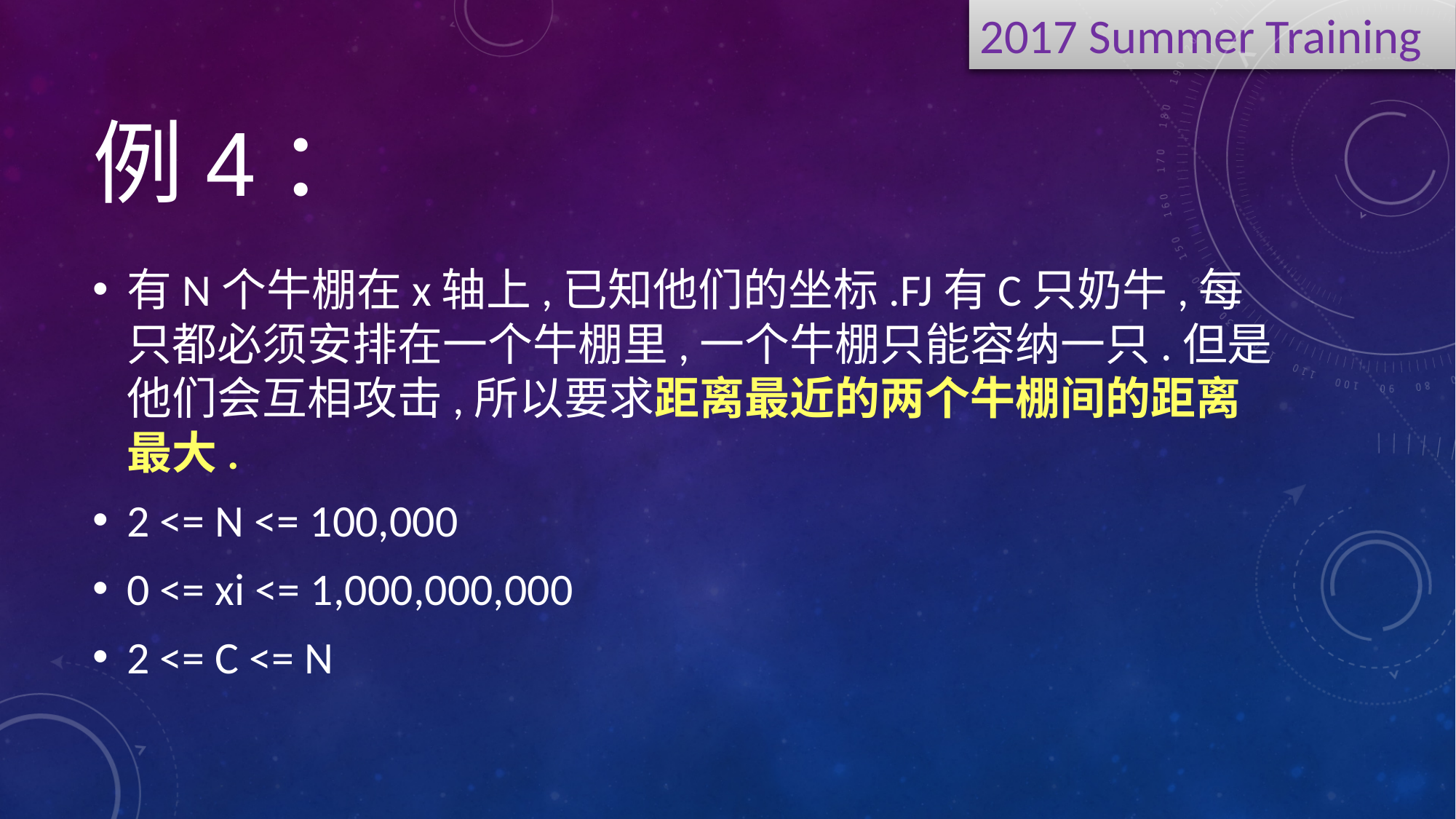

# 例4：
有N个牛棚在x轴上,已知他们的坐标.FJ有C只奶牛,每只都必须安排在一个牛棚里,一个牛棚只能容纳一只.但是他们会互相攻击,所以要求距离最近的两个牛棚间的距离最大.
2 <= N <= 100,000
0 <= xi <= 1,000,000,000
2 <= C <= N